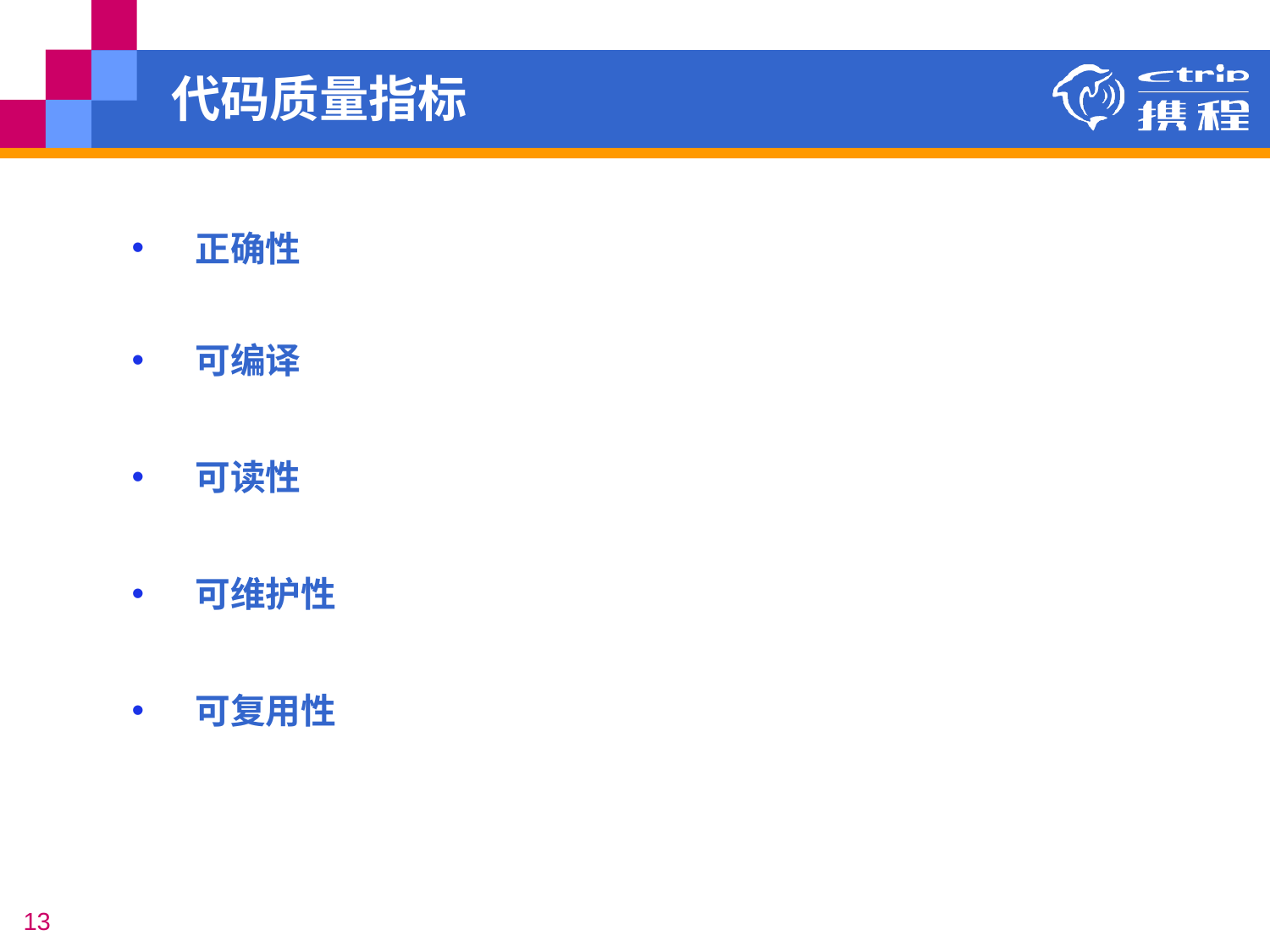

# 代码质量指标

正确性

可编译

可读性

可维护性

可复用性

13